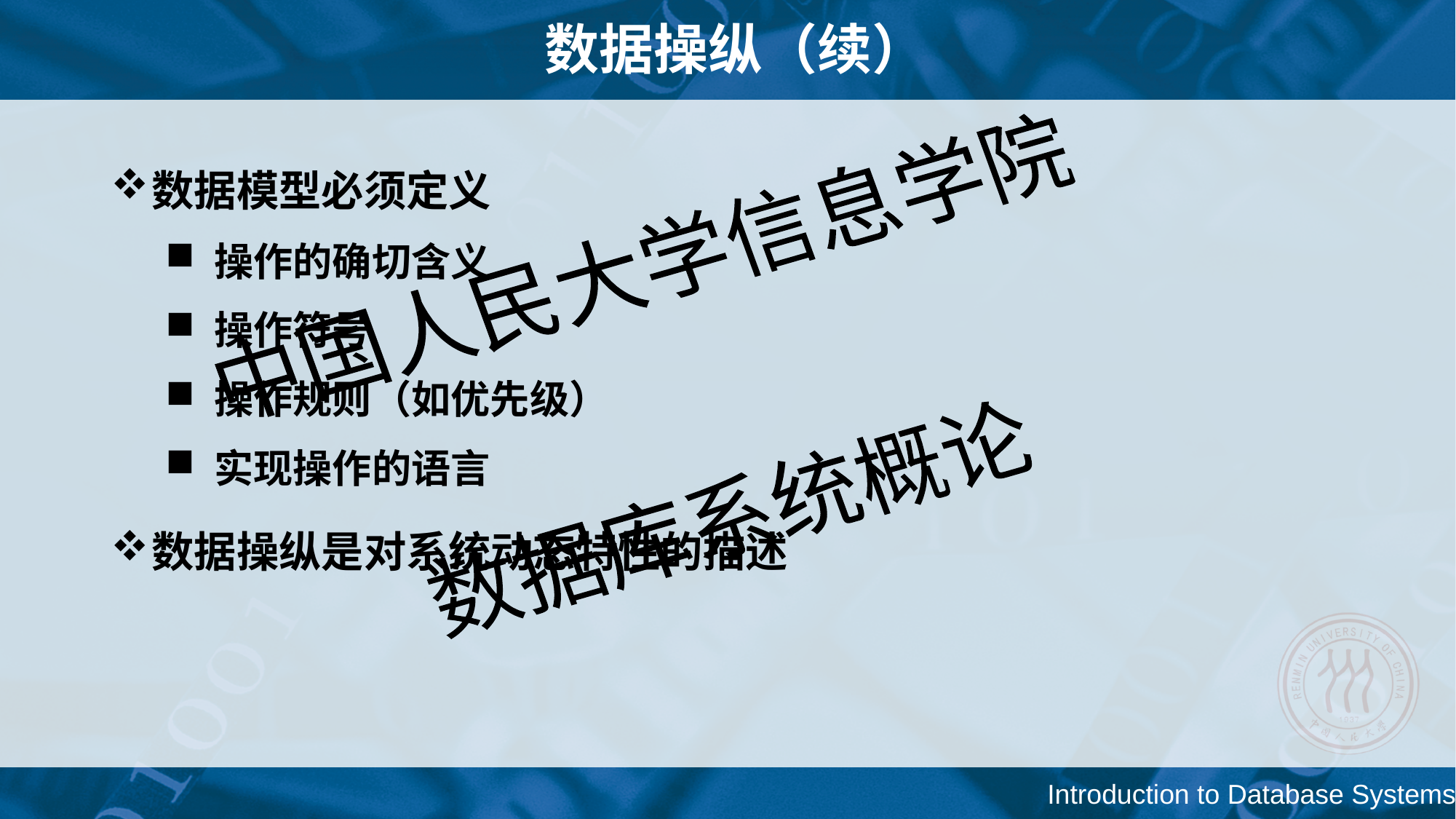

# 数据操纵（续）
数据模型必须定义
 操作的确切含义
 操作符号
 操作规则（如优先级）
 实现操作的语言
数据操纵是对系统动态特性的描述